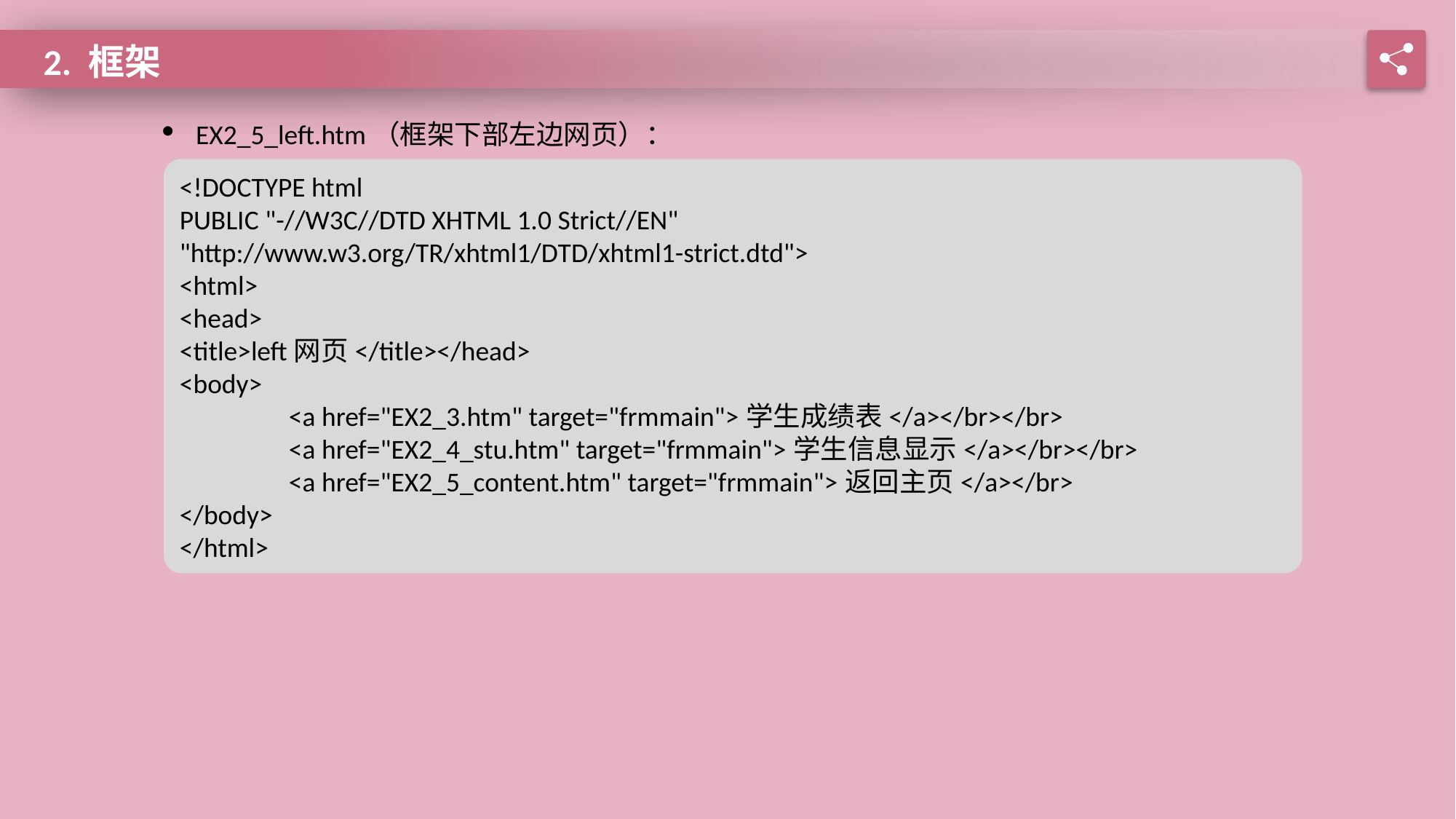

2. 框架
EX2_5_left.htm（框架下部左边网页）：
<!DOCTYPE html
PUBLIC "-//W3C//DTD XHTML 1.0 Strict//EN"
"http://www.w3.org/TR/xhtml1/DTD/xhtml1-strict.dtd">
<html>
<head>
<title>left网页</title></head>
<body>
	<a href="EX2_3.htm" target="frmmain">学生成绩表</a></br></br>
	<a href="EX2_4_stu.htm" target="frmmain">学生信息显示</a></br></br>
	<a href="EX2_5_content.htm" target="frmmain">返回主页</a></br>
</body>
</html>